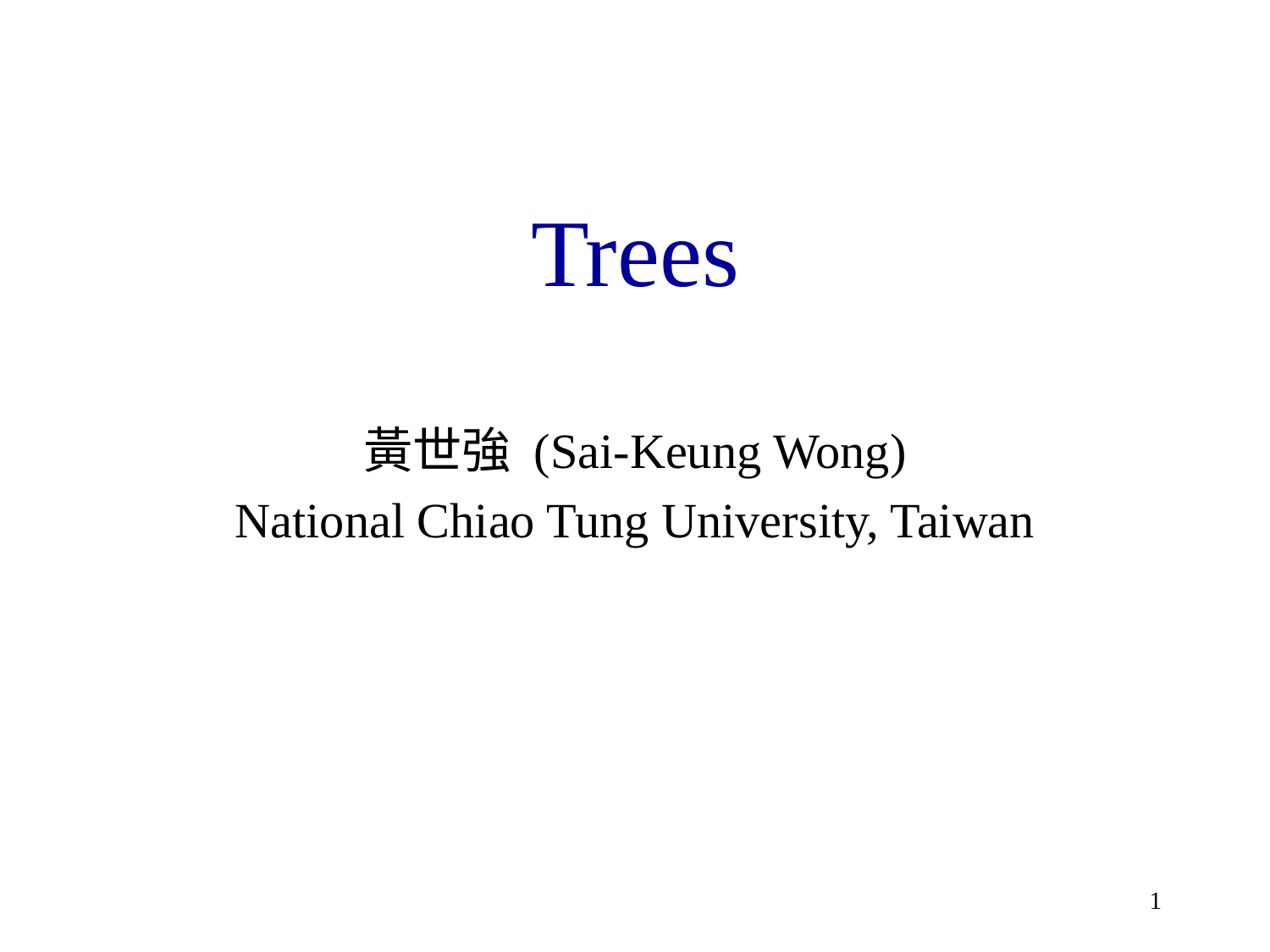

# Trees
黃世強 (Sai-Keung Wong)
National Chiao Tung University, Taiwan
1